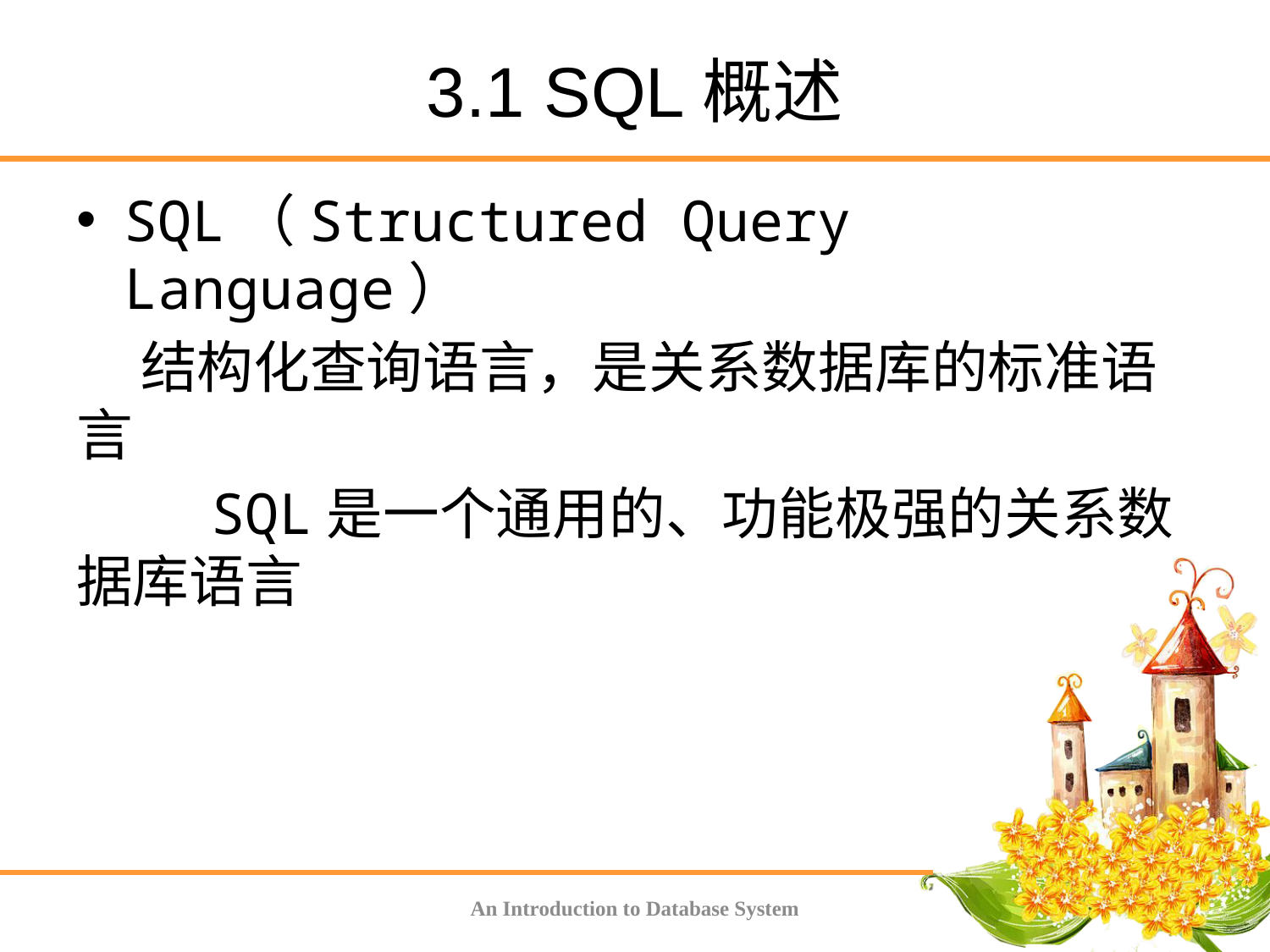

# 3.1 SQL概述
SQL（Structured Query Language）
    结构化查询语言，是关系数据库的标准语言
    SQL是一个通用的、功能极强的关系数据库语言
An Introduction to Database System